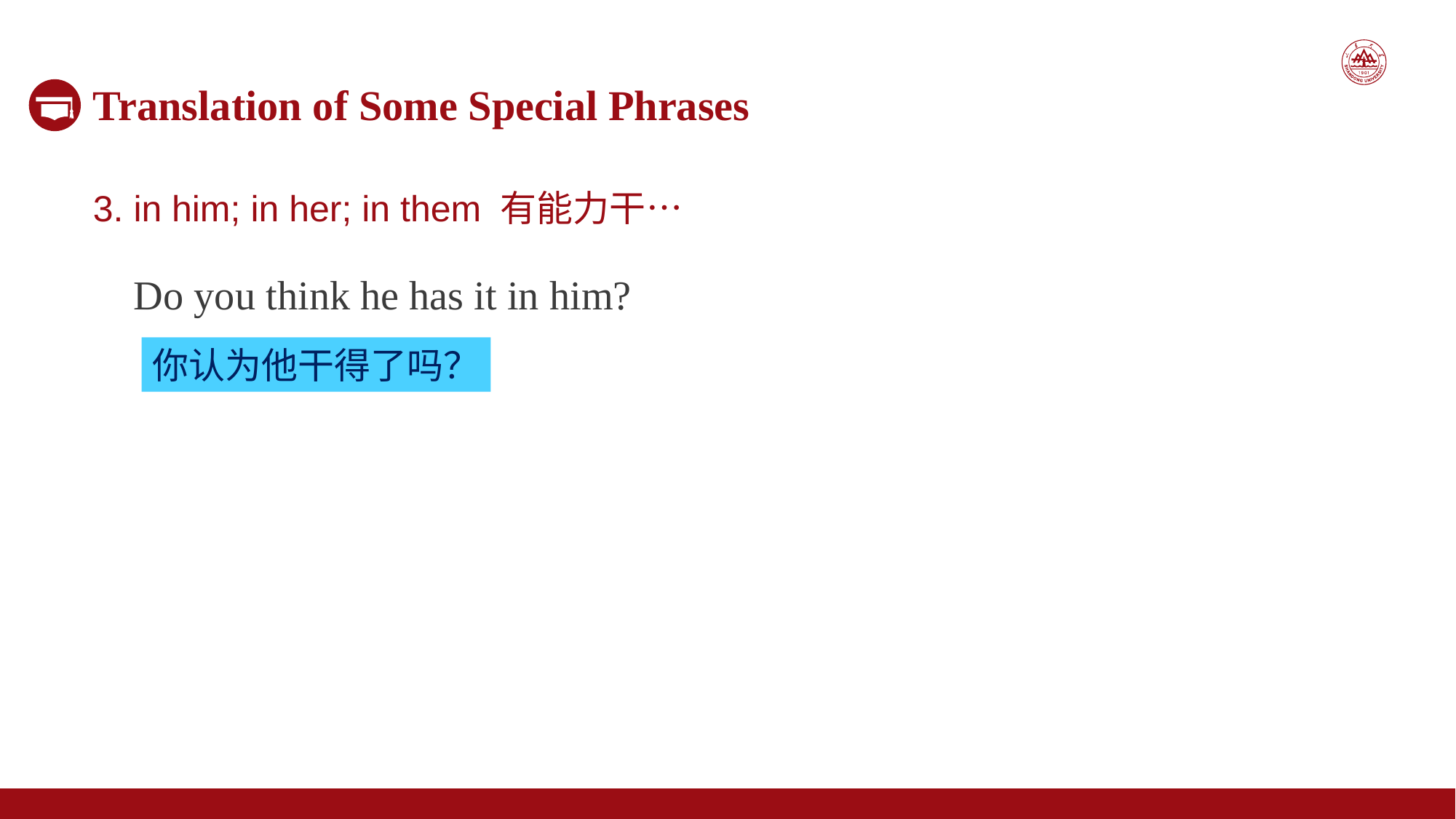

Translation of Some Special Phrases

3. in him; in her; in them 有能力干…
    Do you think he has it in him?
你认为他干得了吗？